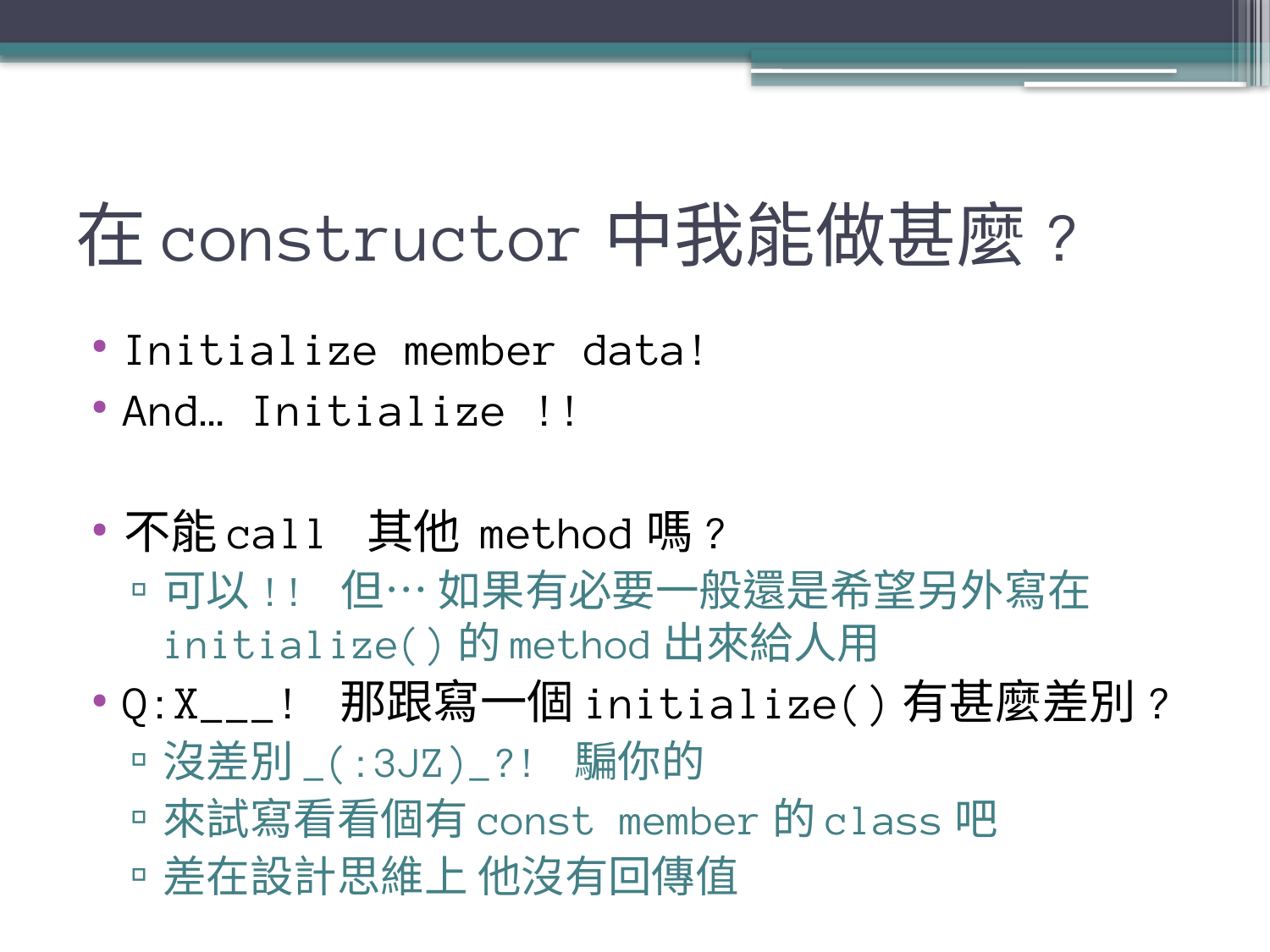

# 在constructor中我能做甚麼?
Initialize member data!
And… Initialize !!

不能call 其他 method嗎?
可以!! 但… 如果有必要一般還是希望另外寫在initialize()的method出來給人用
Q:X___! 那跟寫一個initialize()有甚麼差別?
沒差別_(:3JZ)_?! 騙你的
來試寫看看個有const member的class吧
差在設計思維上 他沒有回傳值